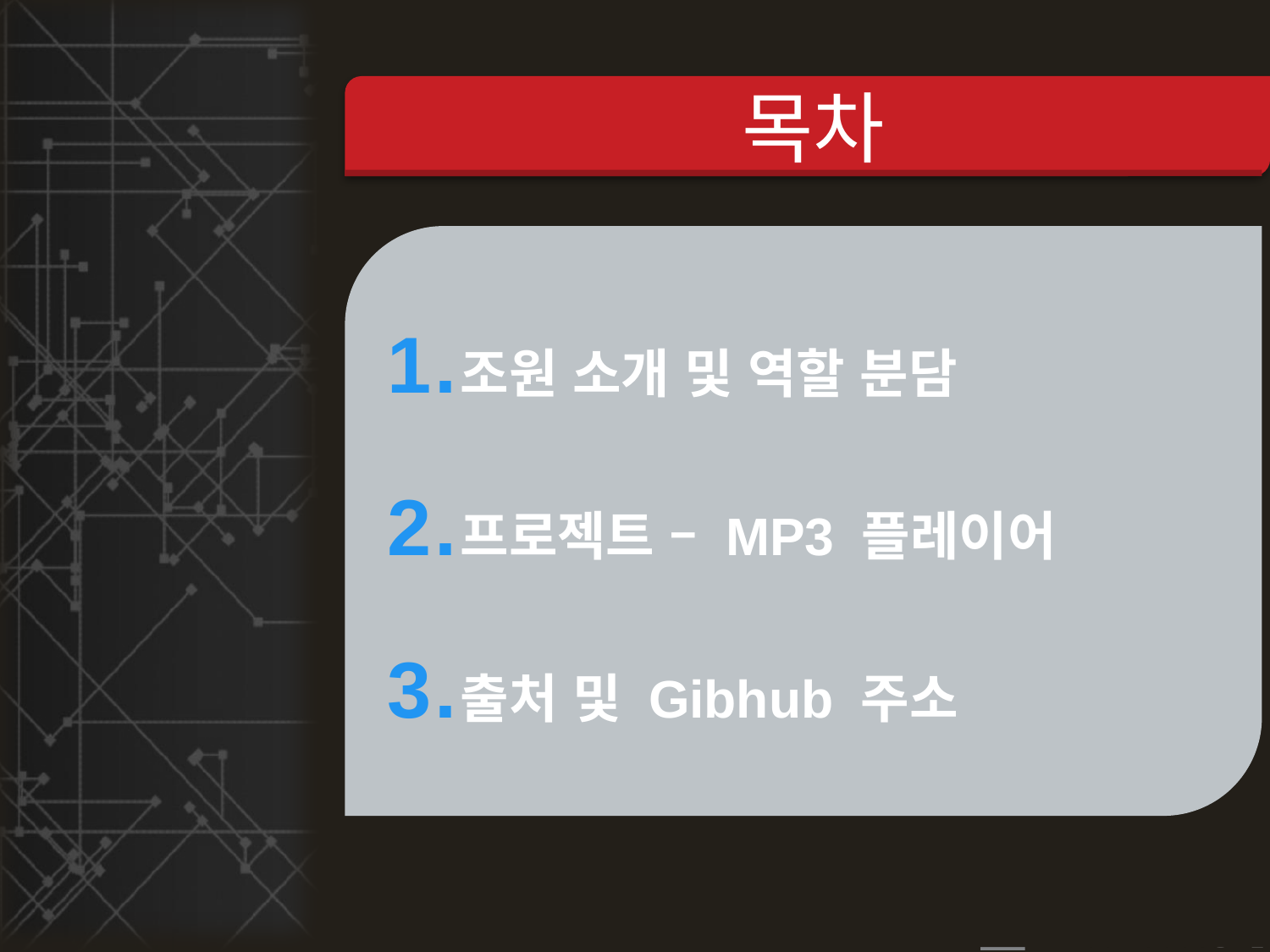

# 목차
조원 소개 및 역할 분담

프로젝트 – MP3 플레이어

출처 및 Gibhub 주소